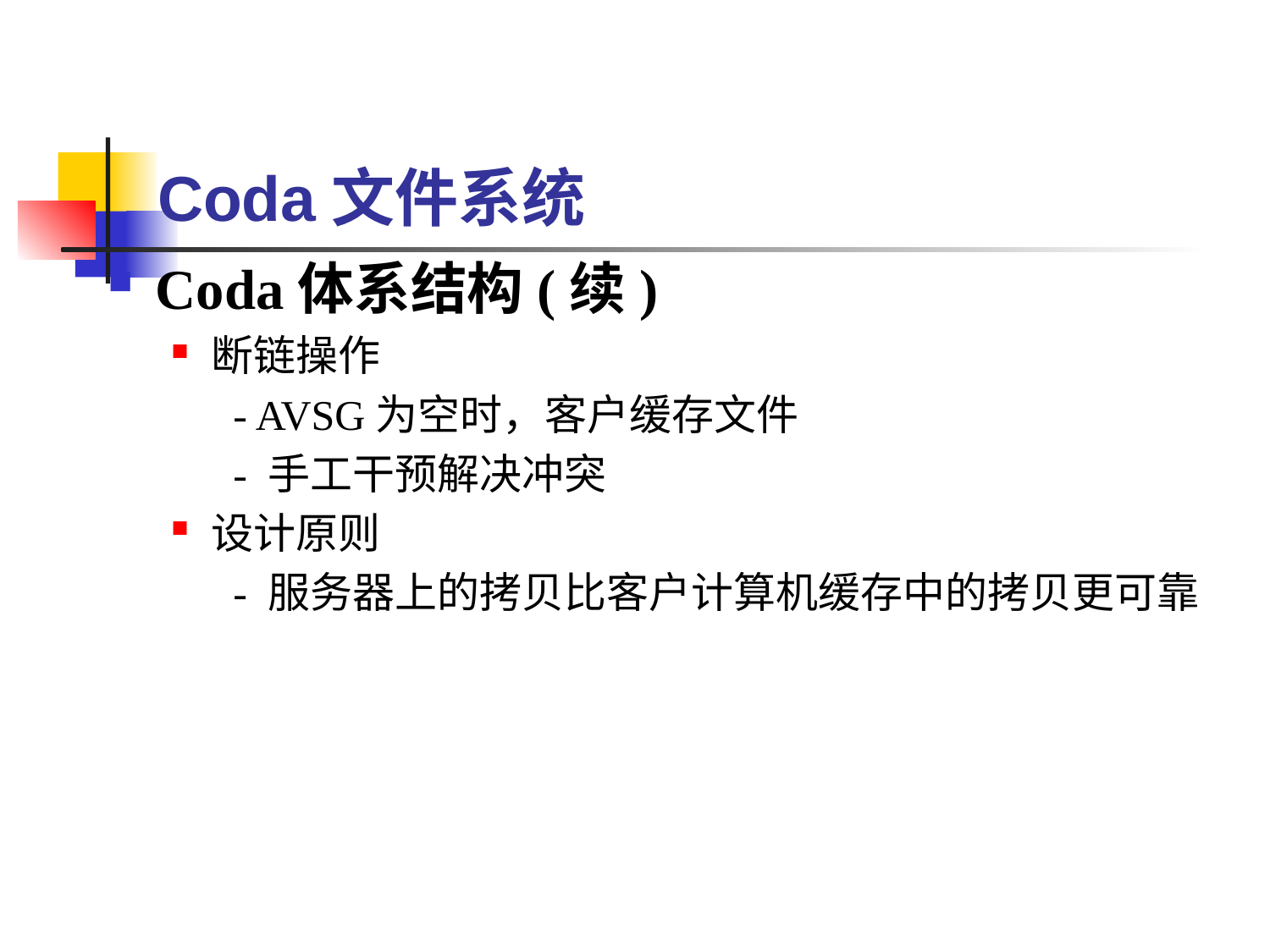

# Coda文件系统
Coda体系结构(续)
断链操作
　 - AVSG为空时，客户缓存文件
　 - 手工干预解决冲突
设计原则
　 - 服务器上的拷贝比客户计算机缓存中的拷贝更可靠